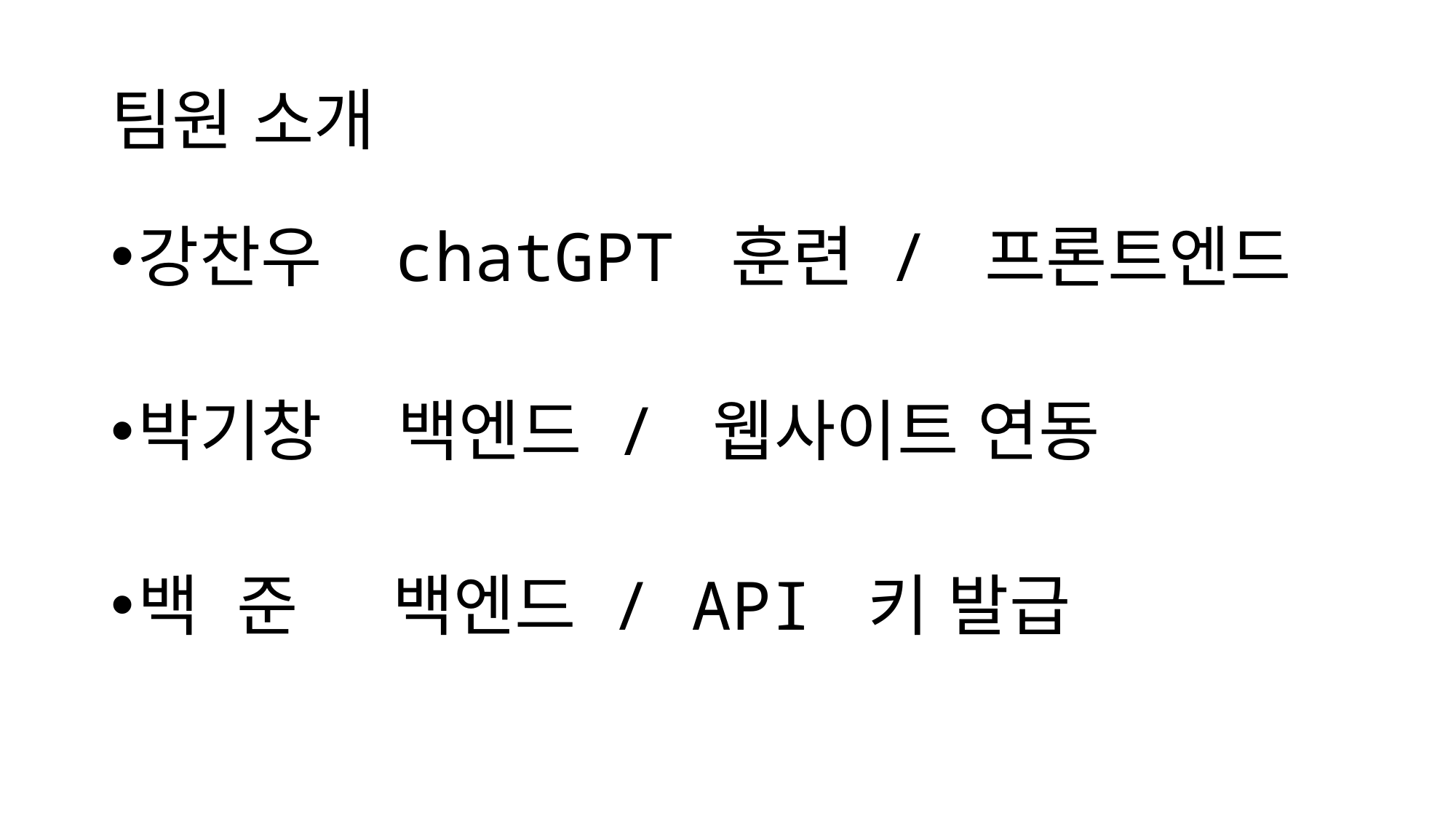

# 팀원 소개
강찬우   chatGPT 훈련 / 프론트엔드

박기창    백엔드 / 웹사이트 연동

백  준     백엔드 / API 키 발급